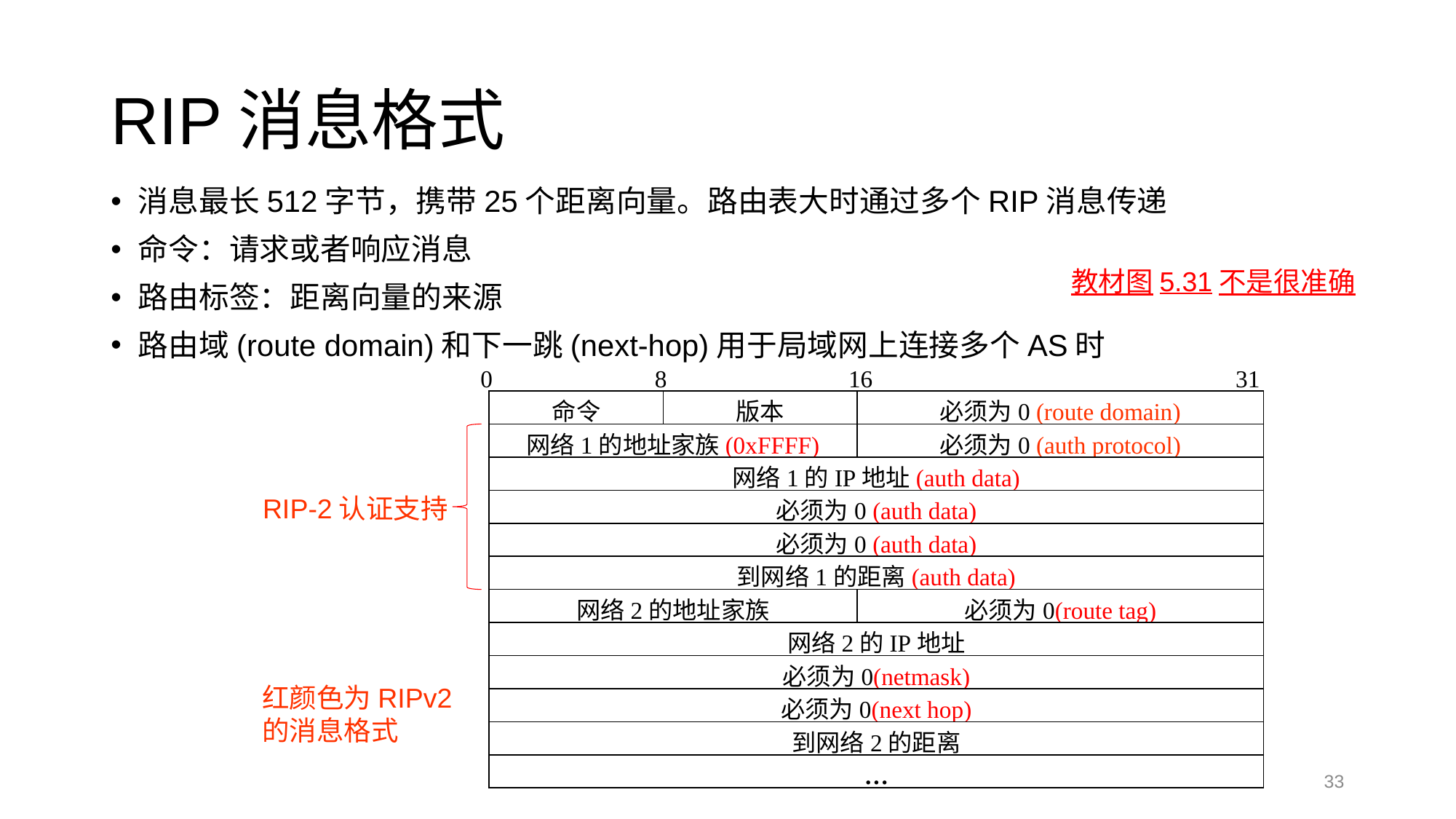

# RIP消息格式
消息最长512字节，携带25个距离向量。路由表大时通过多个RIP消息传递
命令：请求或者响应消息
路由标签：距离向量的来源
路由域(route domain)和下一跳(next-hop)用于局域网上连接多个AS时
教材图5.31不是很准确
0
8
16
31

命令
版本
必须为0 (route domain)
网络1的地址家族(0xFFFF)
必须为0 (auth protocol)
网络1的IP地址(auth data)
必须为0 (auth data)
必须为0 (auth data)
到网络1的距离(auth data)
网络2的地址家族
必须为0(route tag)
网络2的IP地址
必须为0(netmask)
必须为0(next hop)
到网络2的距离
…

RIP-2认证支持
红颜色为RIPv2的消息格式
33